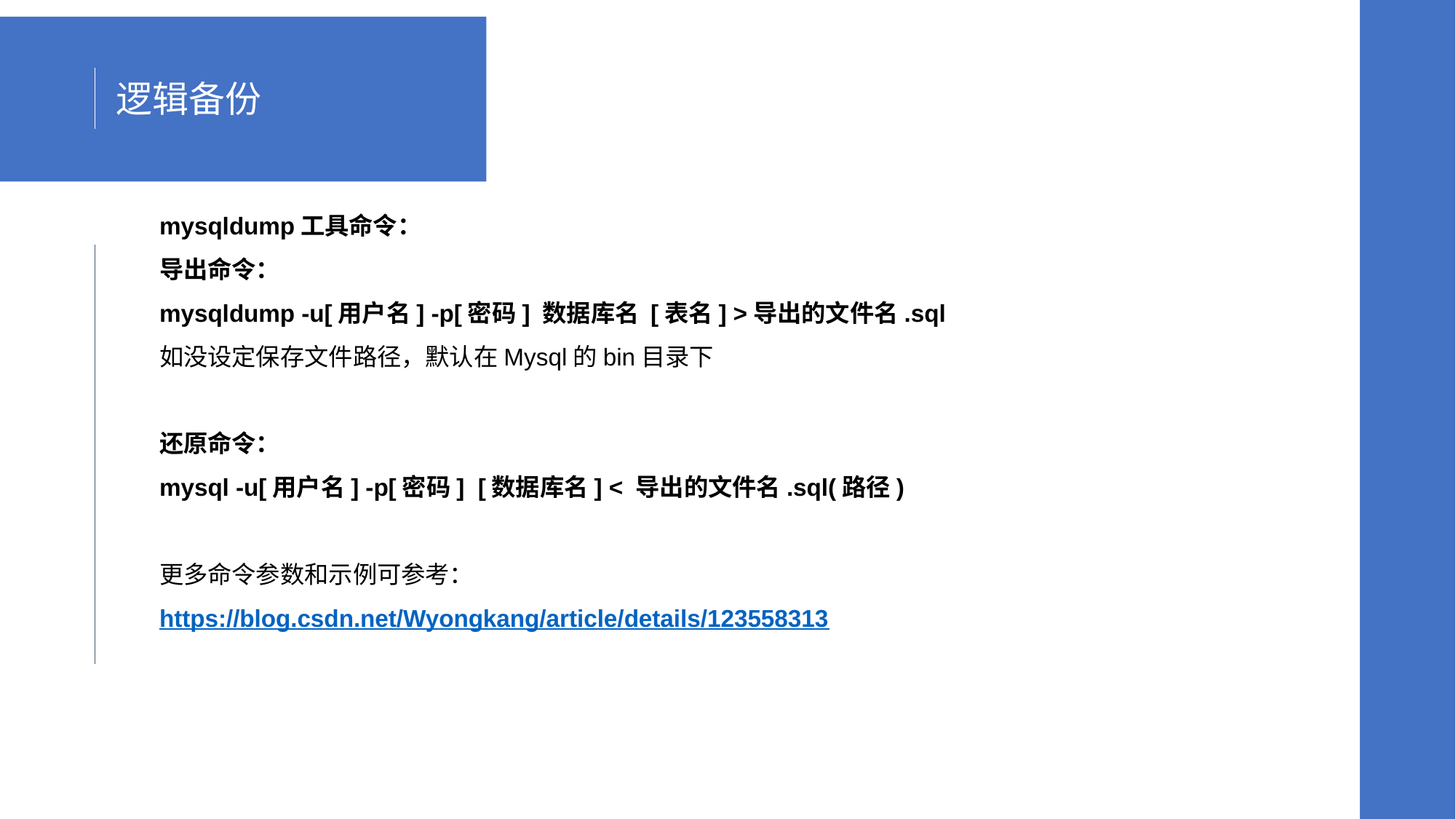

逻辑备份
mysqldump工具命令：
导出命令：
mysqldump -u[用户名] -p[密码] 数据库名 [表名] >导出的文件名.sql
如没设定保存文件路径，默认在Mysql的bin目录下

还原命令：
mysql -u[用户名] -p[密码]  [数据库名] < 导出的文件名.sql(路径)

更多命令参数和示例可参考：
https://blog.csdn.net/Wyongkang/article/details/123558313